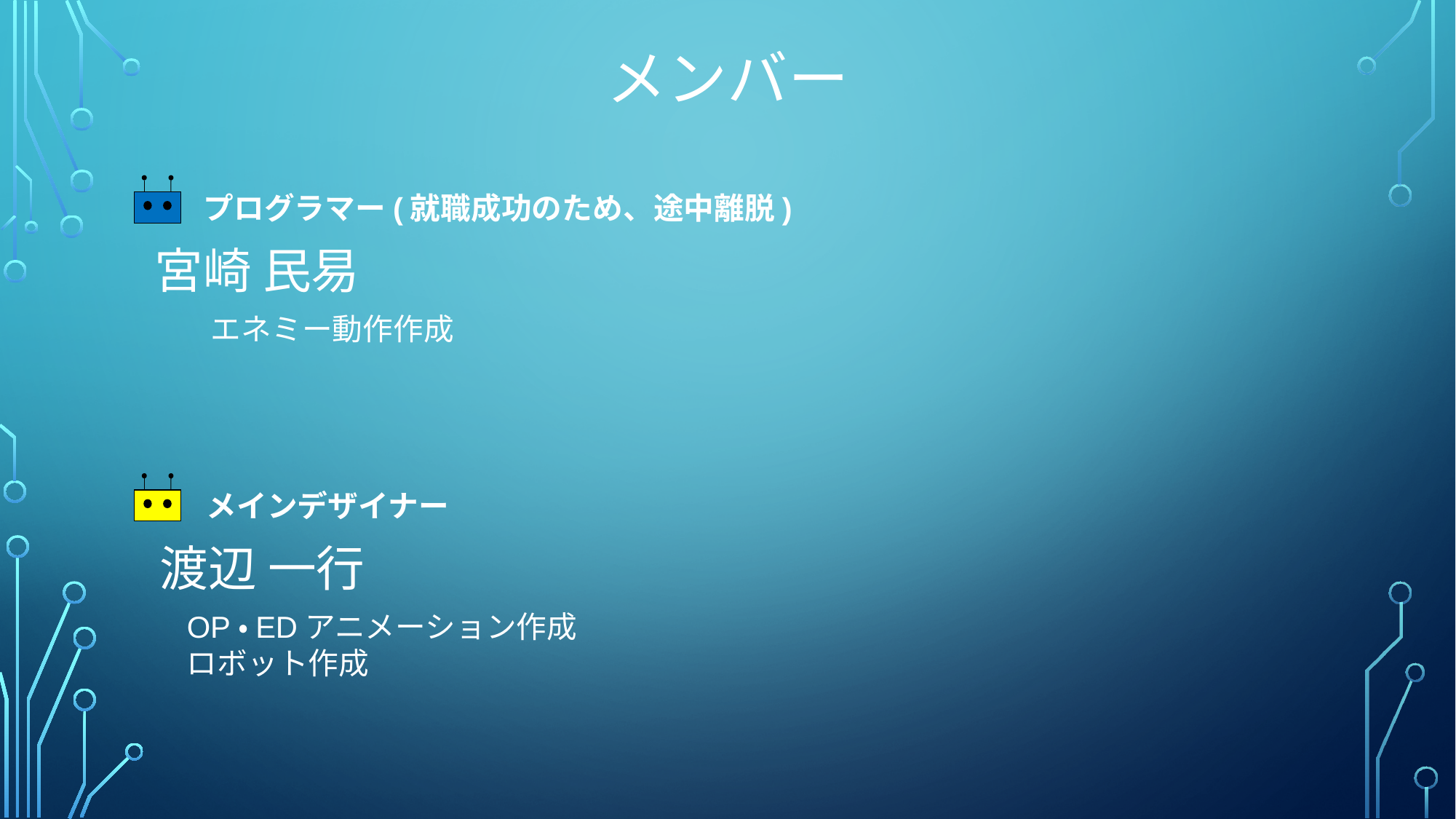

メンバー

プログラマー(就職成功のため、途中離脱)
宮崎 民易
エネミー動作作成

メインデザイナー
渡辺 一行
OP・EDアニメーション作成
ロボット作成